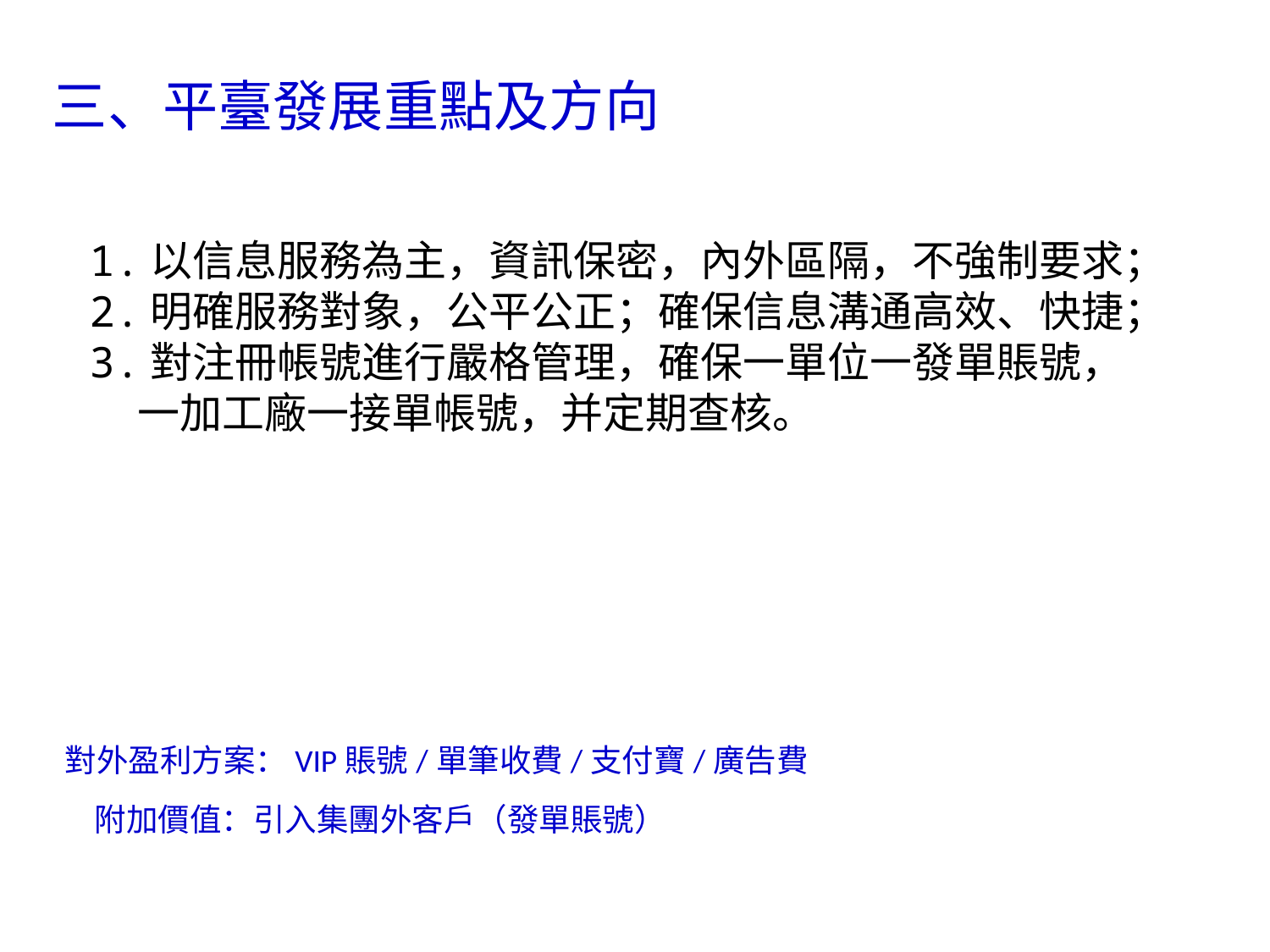

三、平臺發展重點及方向
1.以信息服務為主，資訊保密，內外區隔，不強制要求；
2.明確服務對象，公平公正；確保信息溝通高效、快捷；
3.對注冊帳號進行嚴格管理，確保一單位一發單賬號，
    一加工廠一接單帳號，并定期查核。

對外盈利方案：VIP賬號/單筆收費/支付寶/廣告費
附加價值：引入集團外客戶（發單賬號）